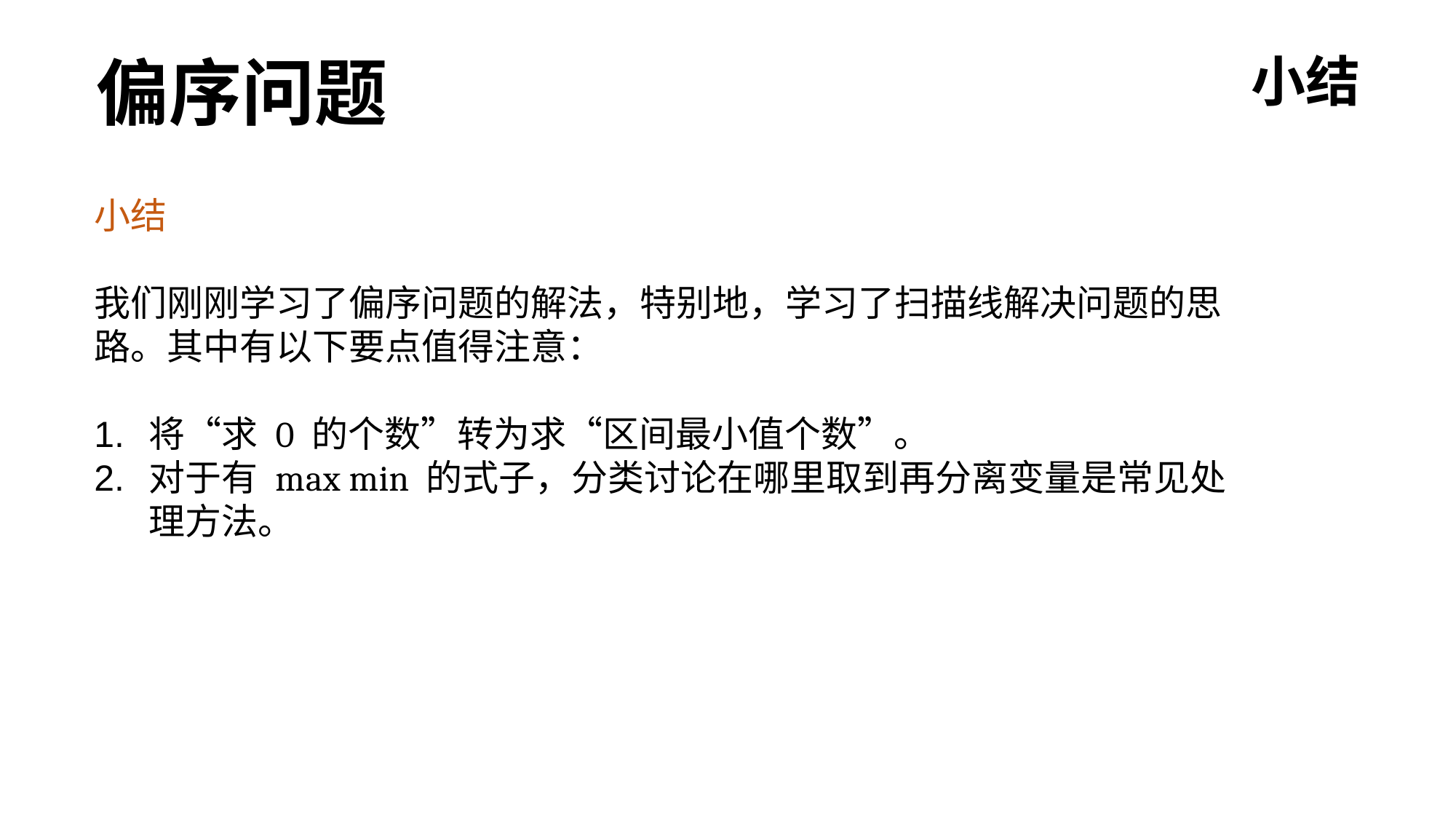

偏序问题
小结
小结

我们刚刚学习了偏序问题的解法，特别地，学习了扫描线解决问题的思路。其中有以下要点值得注意：

将“求 0 的个数”转为求“区间最小值个数”。
对于有 max min 的式子，分类讨论在哪里取到再分离变量是常见处理方法。